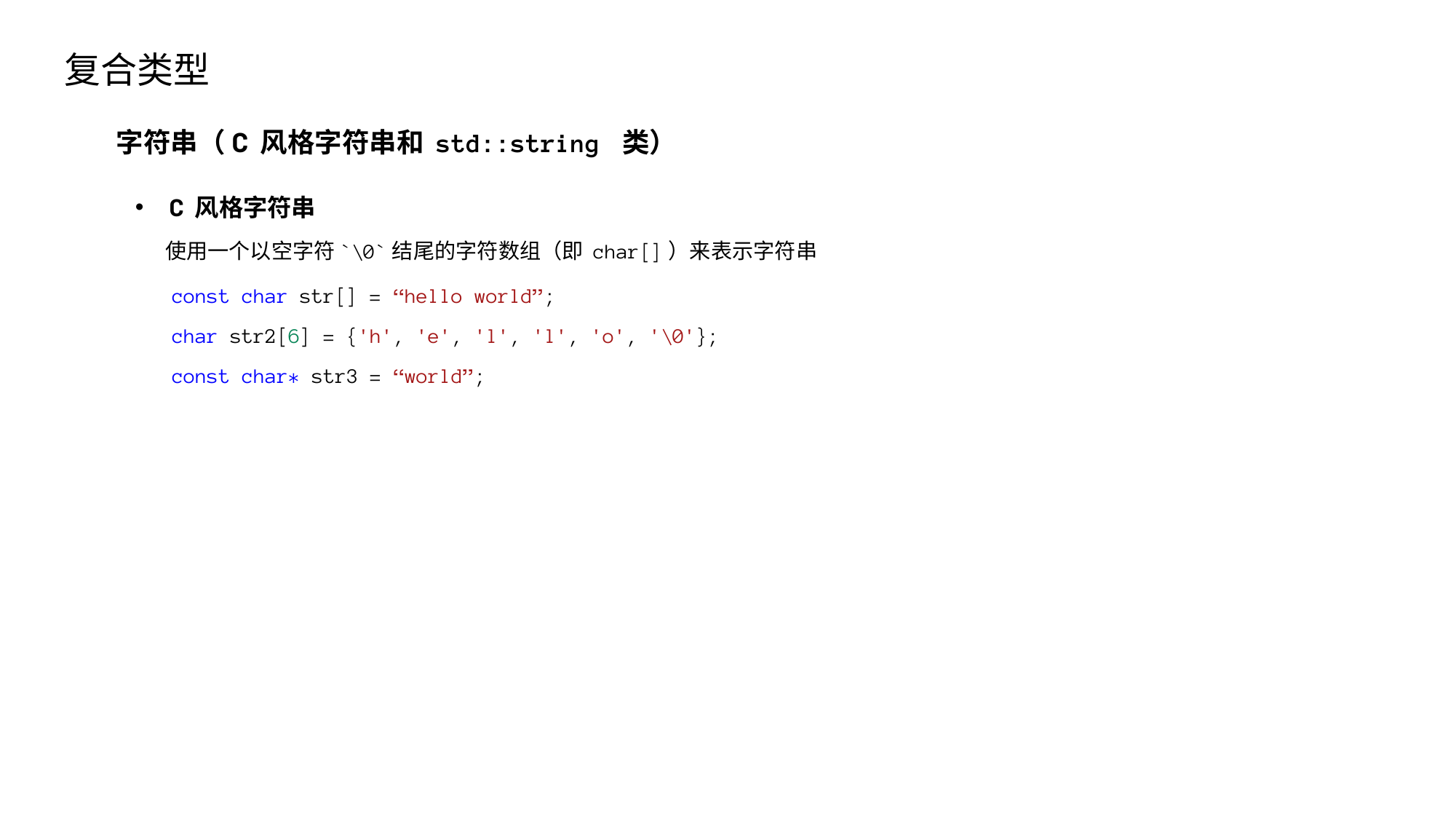

复合类型
字符串（C 风格字符串和 std::string 类）
C 风格字符串
使用一个以空字符`\0`结尾的字符数组（即 char[]）来表示字符串
const char str[] = “hello world”;
char str2[6] = {'h', 'e', 'l', 'l', 'o', '\0'};
const char* str3 = “world”;